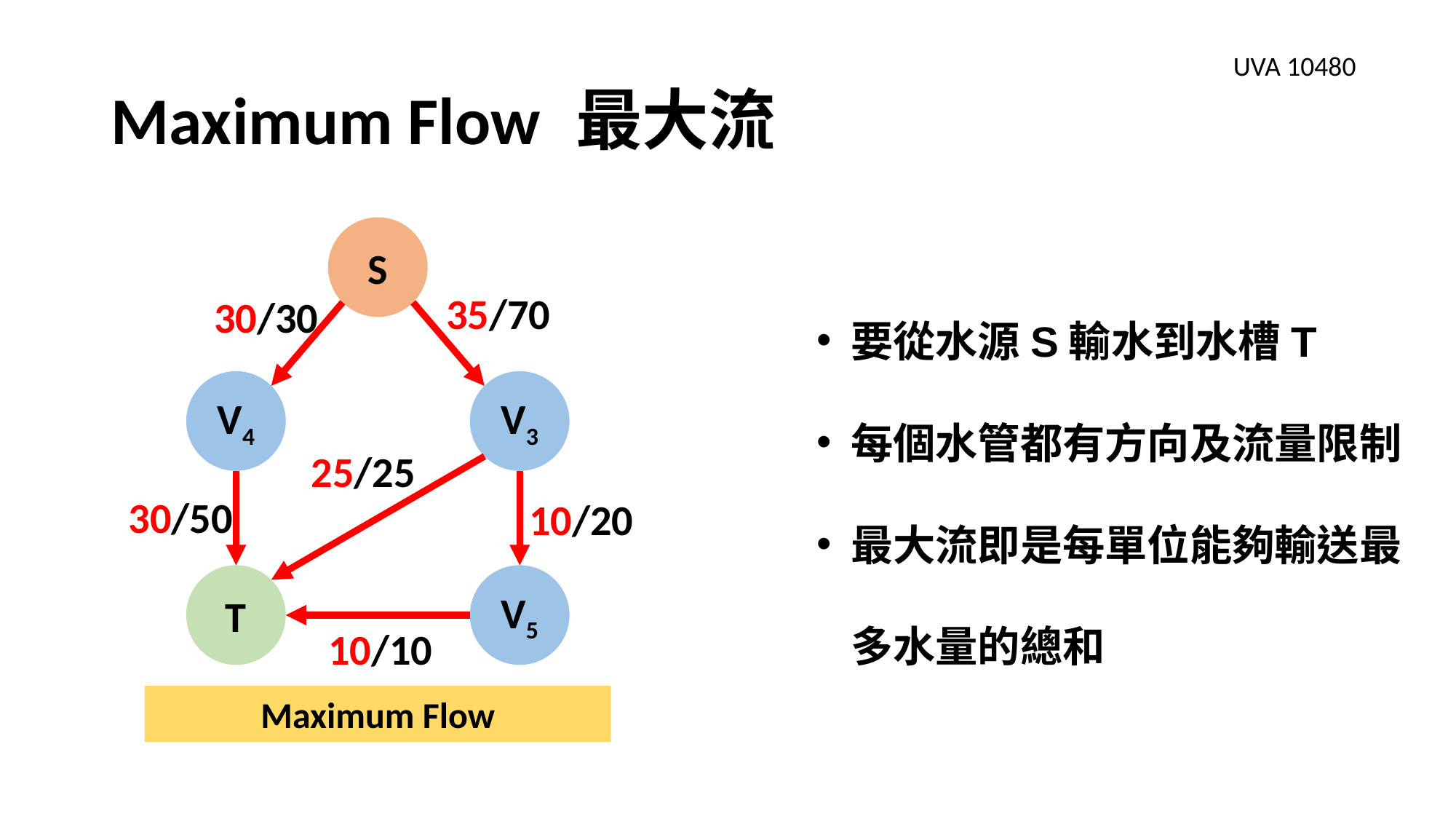

# Maximum Flow 最大流
UVA 10480
S
要從水源S輸水到水槽T
每個水管都有方向及流量限制
最大流即是每單位能夠輸送最多水量的總和
35/70
30/30
V4
V3
25/25
30/50
10/20
V5
T
10/10
Maximum Flow